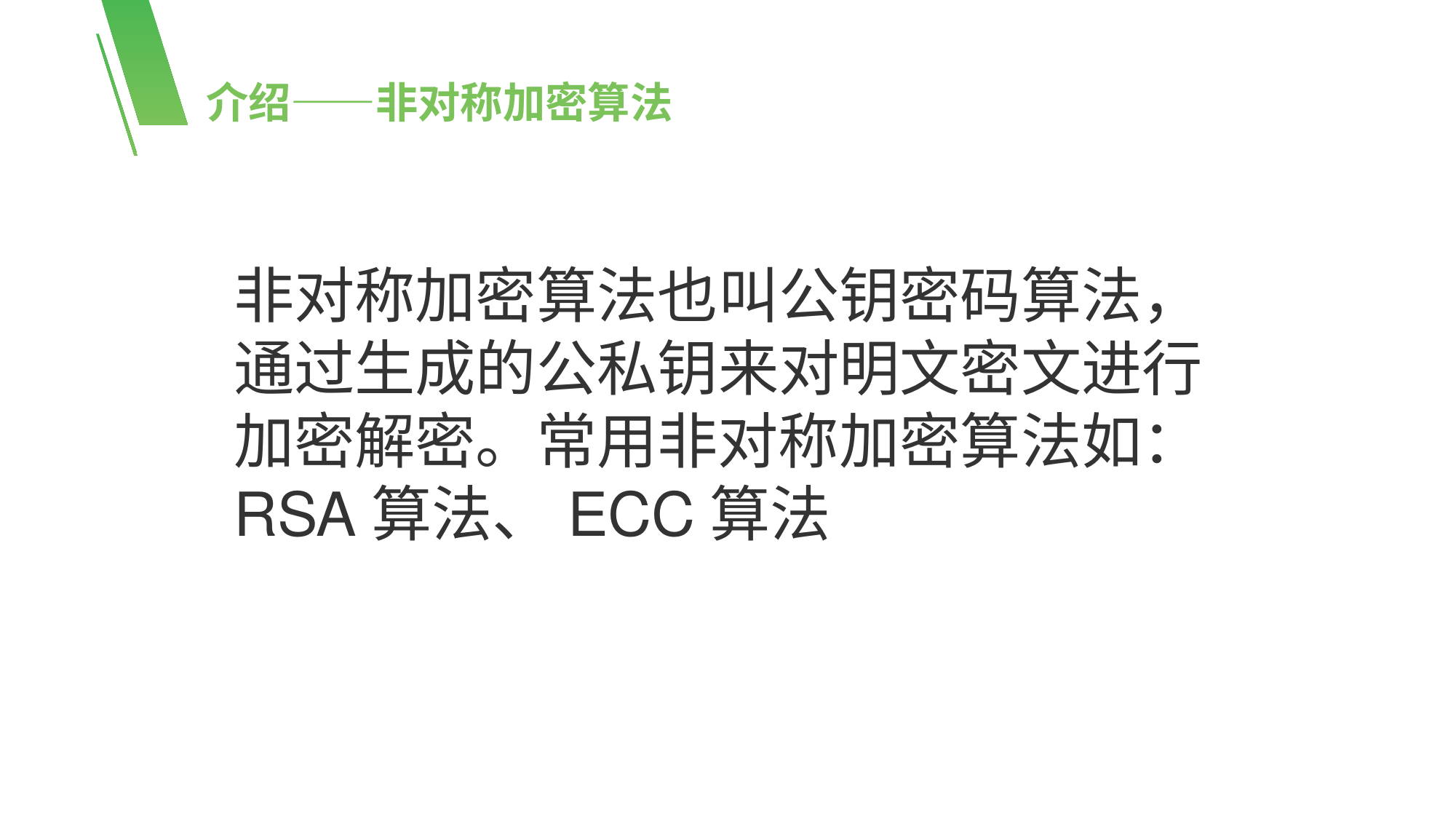

介绍——非对称加密算法
非对称加密算法也叫公钥密码算法，通过生成的公私钥来对明文密文进行加密解密。常用非对称加密算法如：RSA算法、ECC算法